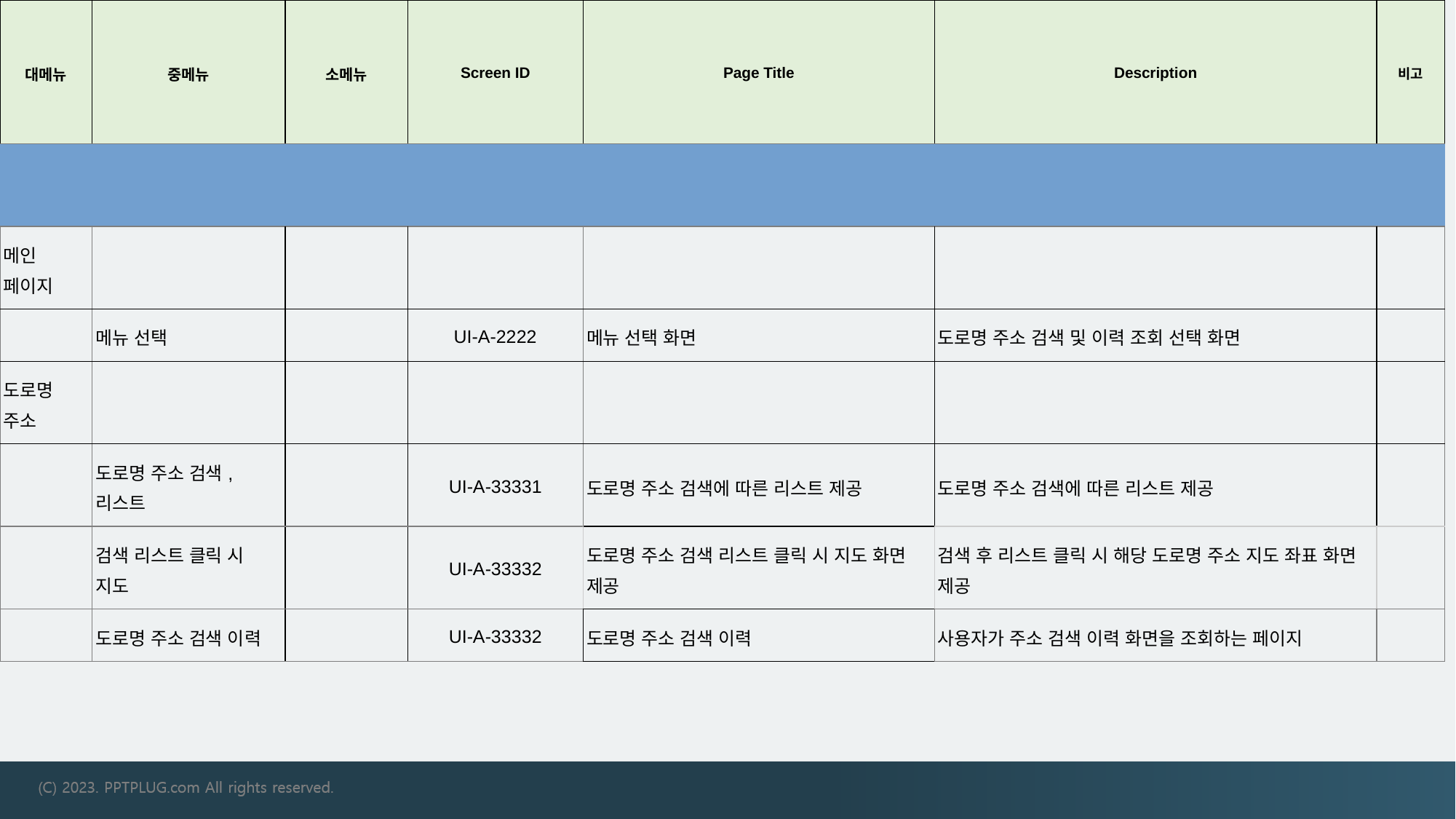

# 화면 정의
| 대메뉴 | 중메뉴 | 소메뉴 | Screen ID | Page Title | Description | 비고 |
| --- | --- | --- | --- | --- | --- | --- |
|  |  |  |  |  |  |  |
|  |  |  |  |  |  |  |
| 메인 페이지 |  |  |  |  |  |  |
|  | 메뉴 선택 |  | UI-A-2222 | 메뉴 선택 화면 | 도로명 주소 검색 및 이력 조회 선택 화면 |  |
| 도로명 주소 |  |  |  |  |  |  |
|  | 도로명 주소 검색, 리스트 |  | UI-A-33331 | 도로명 주소 검색에 따른 리스트 제공 | 도로명 주소 검색에 따른 리스트 제공 |  |
|  | 검색 리스트 클릭 시 지도 |  | UI-A-33332 | 도로명 주소 검색 리스트 클릭 시 지도 화면 제공 | 검색 후 리스트 클릭 시 해당 도로명 주소 지도 좌표 화면 제공 |  |
|  | 도로명 주소 검색 이력 |  | UI-A-33332 | 도로명 주소 검색 이력 | 사용자가 주소 검색 이력 화면을 조회하는 페이지 |  |
| 추가 |  |  |  |  |  |  |
|  | 아이디 찾기 |  | UI-A-44444 | 아이디 찾기 페이지 | 이메일, 이름, 인증번호를 통한 아이디 찾기 페이지 |  |